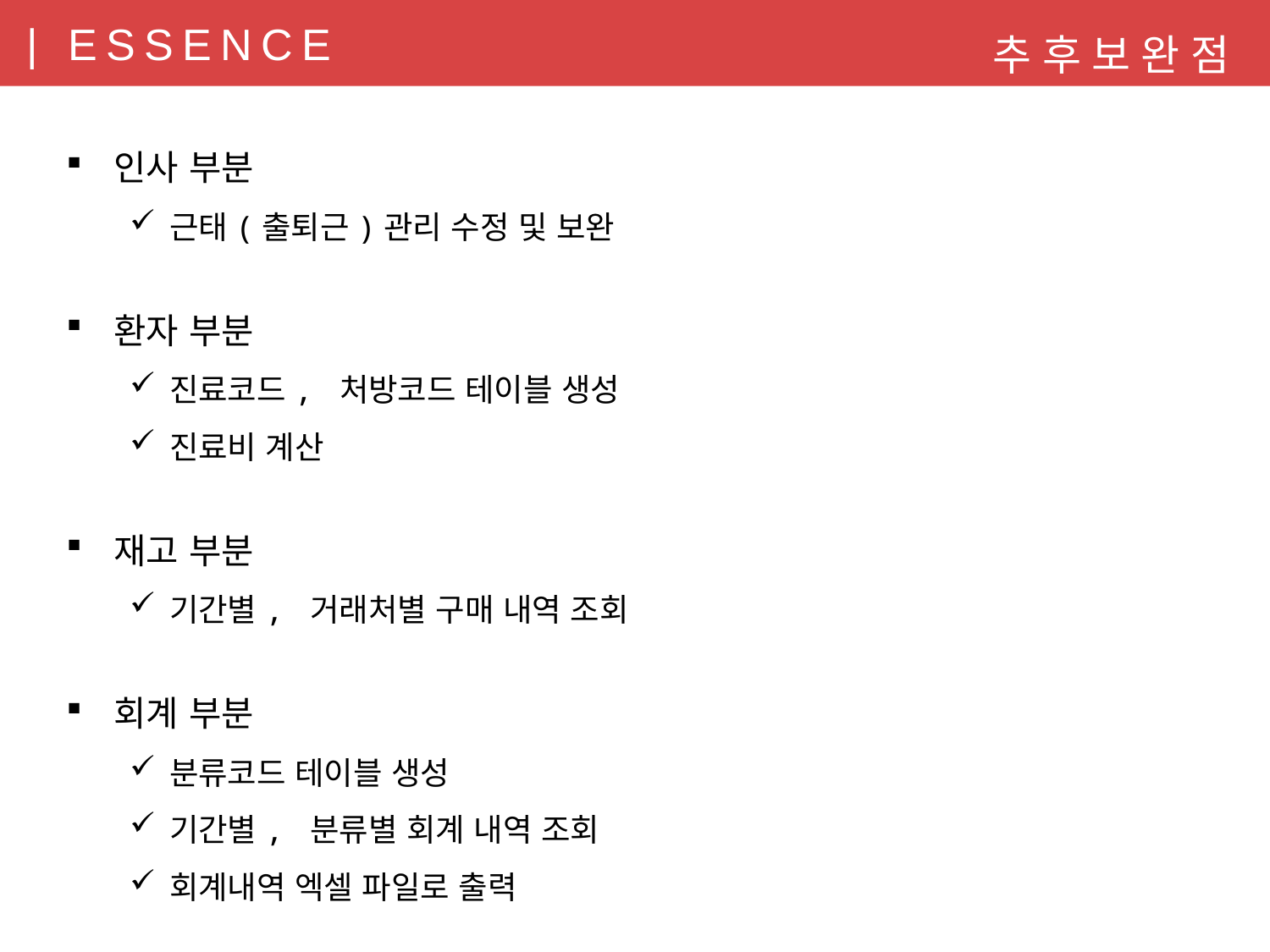

추후보완점
인사 부분
근태(출퇴근)관리 수정 및 보완

환자 부분
진료코드, 처방코드 테이블 생성
진료비 계산

재고 부분
기간별, 거래처별 구매 내역 조회

회계 부분
분류코드 테이블 생성
기간별, 분류별 회계 내역 조회
회계내역 엑셀 파일로 출력